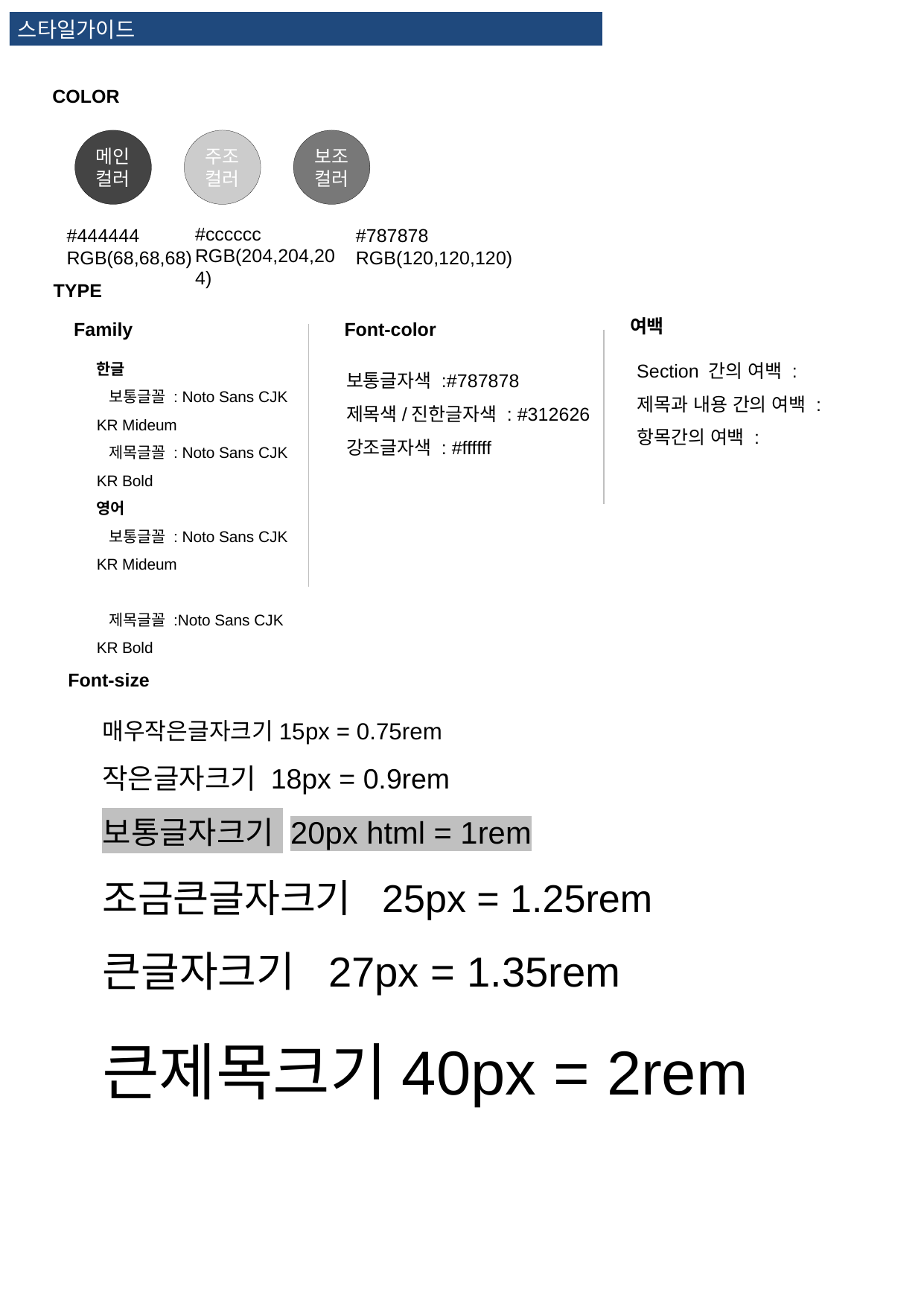

스타일가이드
COLOR
메인
컬러
주조
컬러
보조
컬러
#cccccc
RGB(204,204,204)
#444444
RGB(68,68,68)
#787878
RGB(120,120,120)
TYPE
여백
Family
Font-color
Section 간의 여백 :
제목과 내용 간의 여백 :
항목간의 여백 :
한글
  보통글꼴 : Noto Sans CJK KR Mideum
  제목글꼴 : Noto Sans CJK KR Bold
영어
  보통글꼴 : Noto Sans CJK KR Mideum

  제목글꼴 :Noto Sans CJK KR Bold

보통글자색 :#787878
제목색/진한글자색 : #312626
강조글자색 : #ffffff
Font-size
매우작은글자크기15px = 0.75rem
작은글자크기 18px = 0.9rem
보통글자크기 20px html = 1rem
조금큰글자크기  25px = 1.25rem
큰글자크기  27px = 1.35rem
큰제목크기40px = 2rem